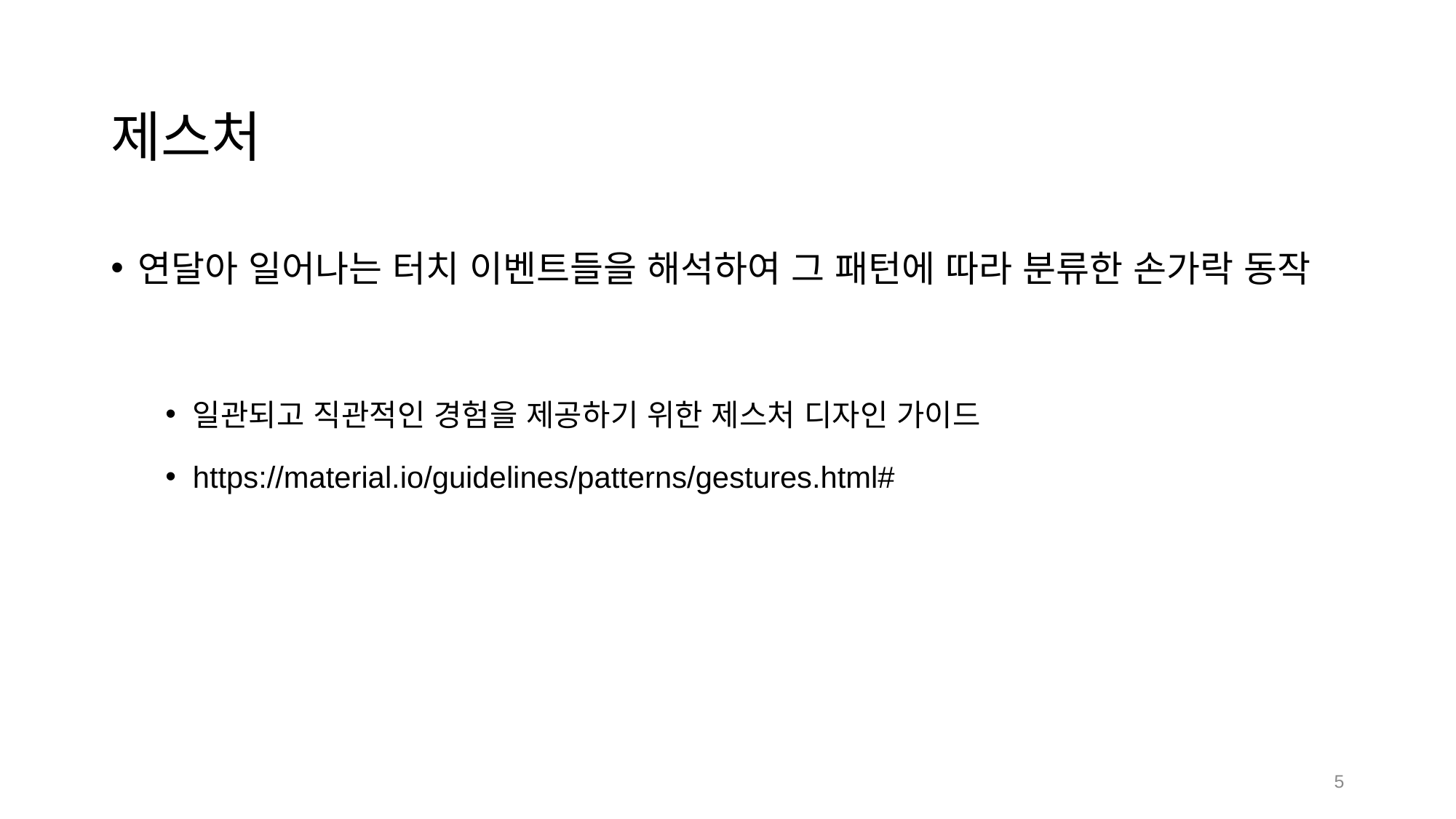

# 제스처
연달아 일어나는 터치 이벤트들을 해석하여 그 패턴에 따라 분류한 손가락 동작

일관되고 직관적인 경험을 제공하기 위한 제스처 디자인 가이드
https://material.io/guidelines/patterns/gestures.html#
5